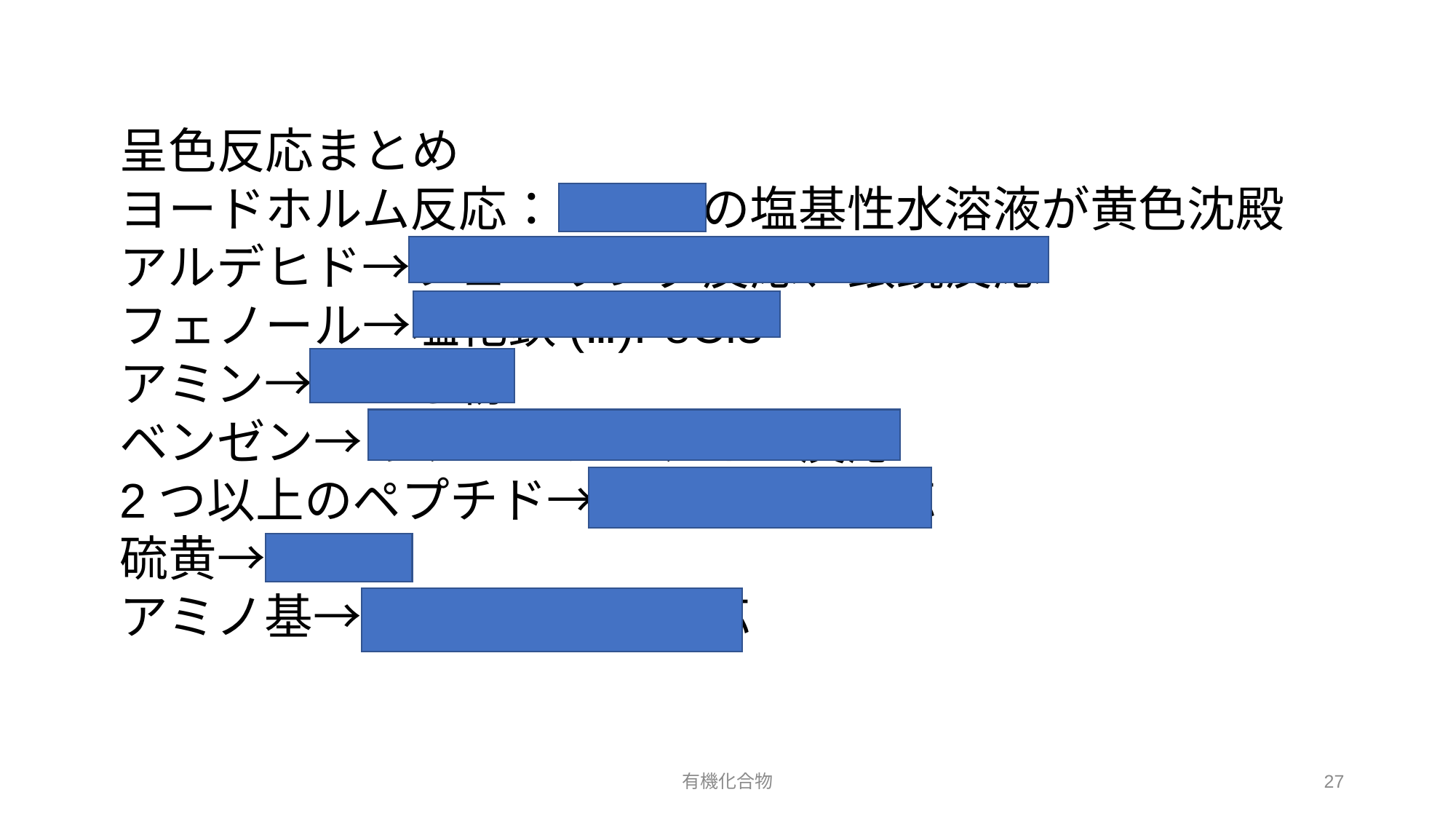

呈色反応まとめ
ヨードホルム反応：ヨウ素の塩基性水溶液が黄色沈殿
アルデヒド→フェーリング反応、銀鏡反応
フェノール→塩化鉄(Ⅲ)FeCl3
アミン→さらし粉
ベンゼン→キサントプロテイン反応
2つ以上のペプチド→ビウレット反応
硫黄→酢酸鉛
アミノ基→ニンヒドリン反応

有機化合物
27